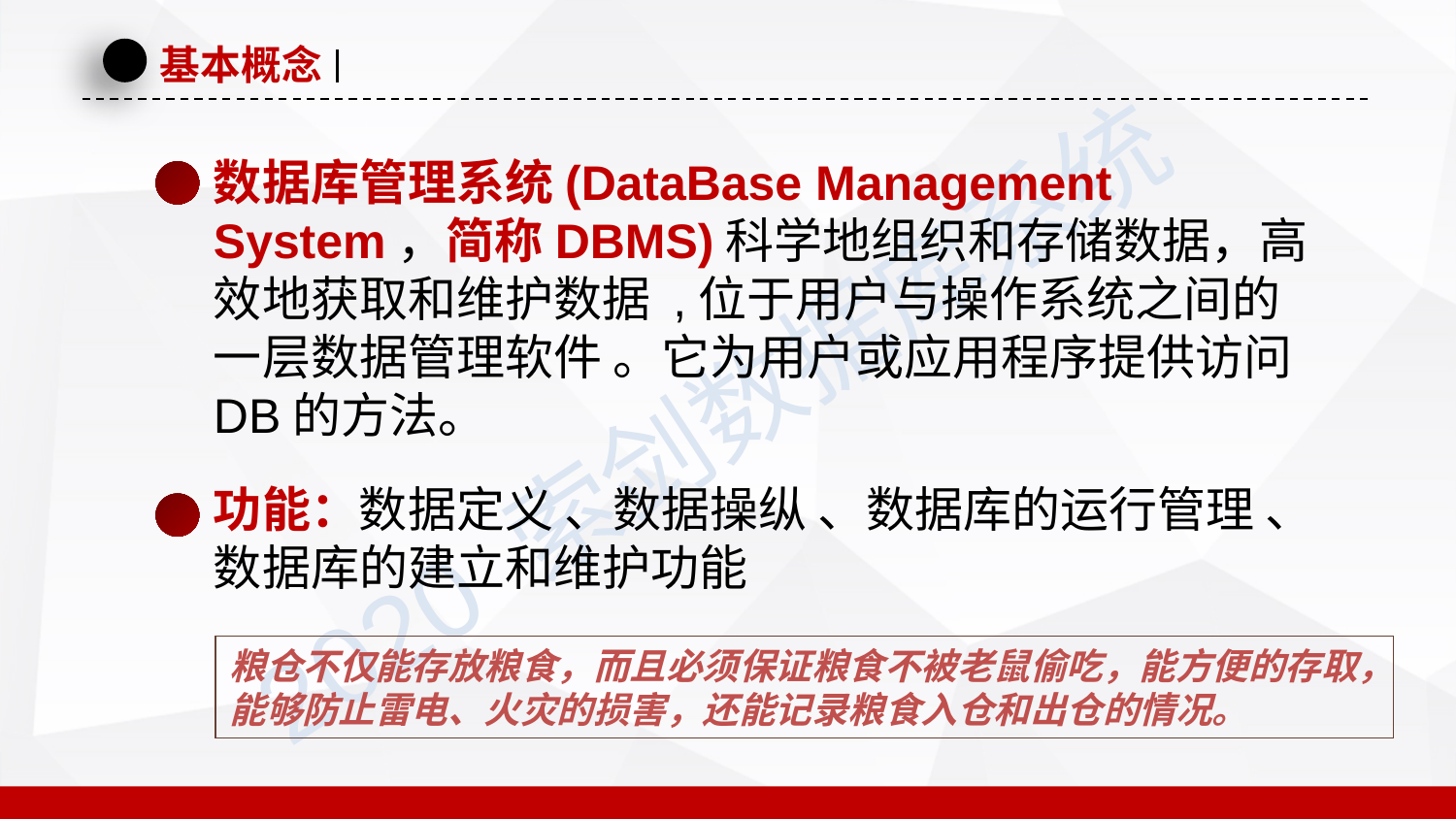

基本概念

数据库管理系统(DataBase Management System，简称DBMS)科学地组织和存储数据，高效地获取和维护数据 ,位于用户与操作系统之间的一层数据管理软件 。它为用户或应用程序提供访问DB的方法。

功能：数据定义 、数据操纵 、数据库的运行管理 、数据库的建立和维护功能

粮仓不仅能存放粮食，而且必须保证粮食不被老鼠偷吃，能方便的存取，能够防止雷电、火灾的损害，还能记录粮食入仓和出仓的情况。